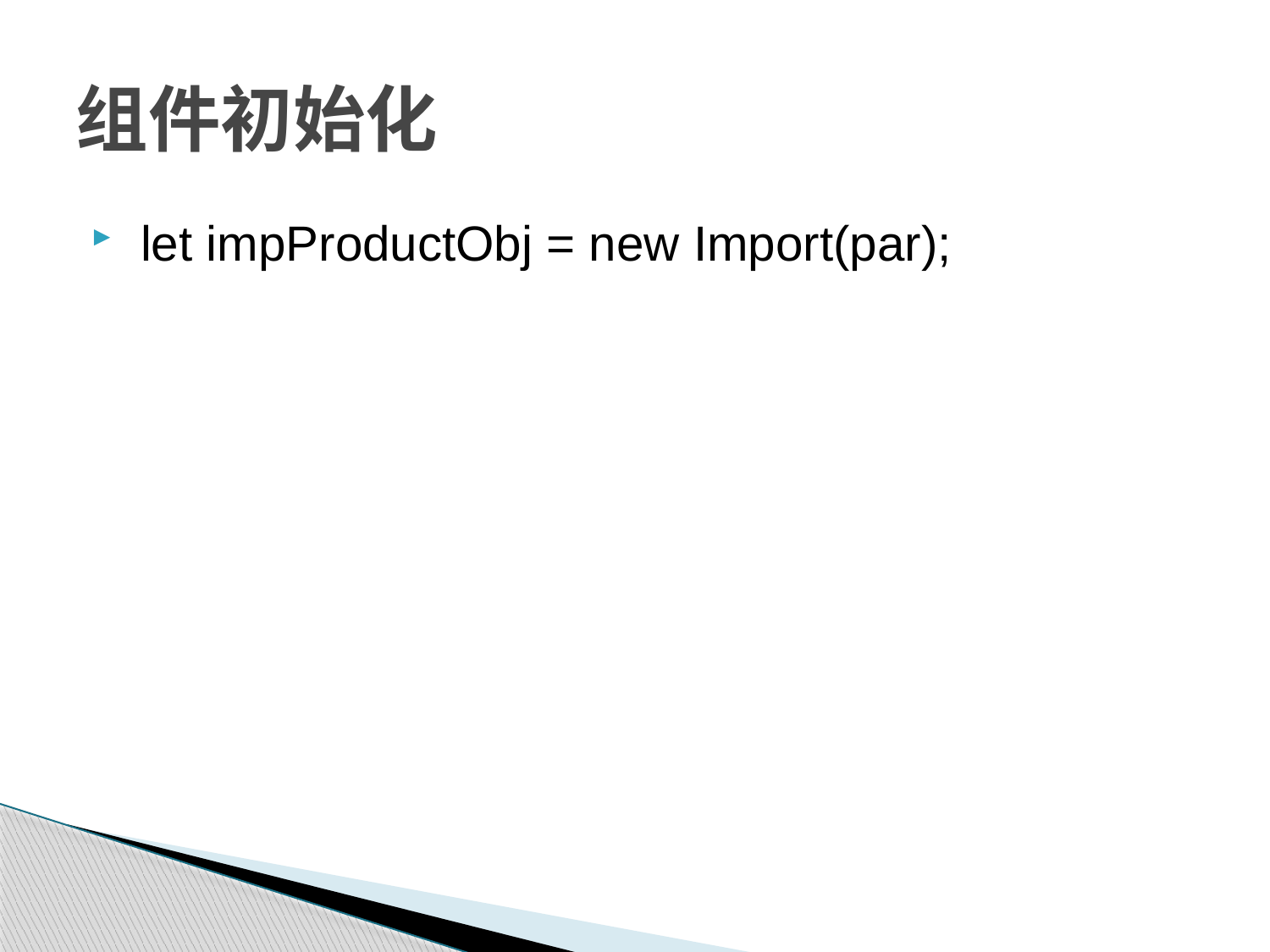

# 组件初始化
 let impProductObj = new Import(par);